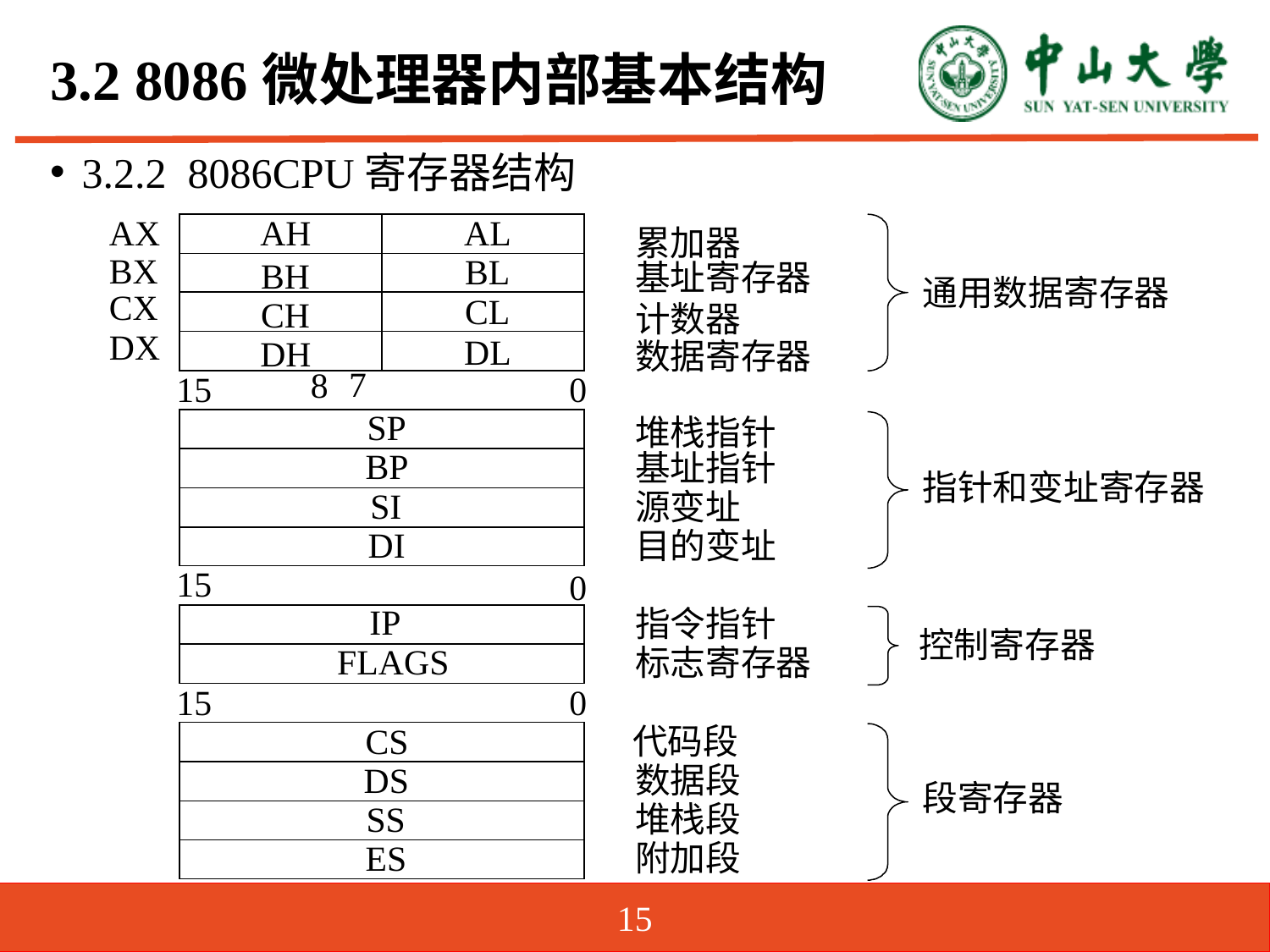

# 3.2 8086微处理器内部基本结构
3.2.2  8086CPU寄存器结构

AX
AH
AL

累加器
BX
BL

基址寄存器
BH
通用数据寄存器
CX
CL

计数器
CH
DX
DL

数据寄存器
DH
7
8
15
0
SP

堆栈指针

BP
基址指针

指针和变址寄存器
SI
源变址

DI
目的变址

15
0
IP
指令指针

控制寄存器
FLAGS
标志寄存器

15
0
CS
代码段

DS
数据段

段寄存器
SS
堆栈段

ES
附加段

15